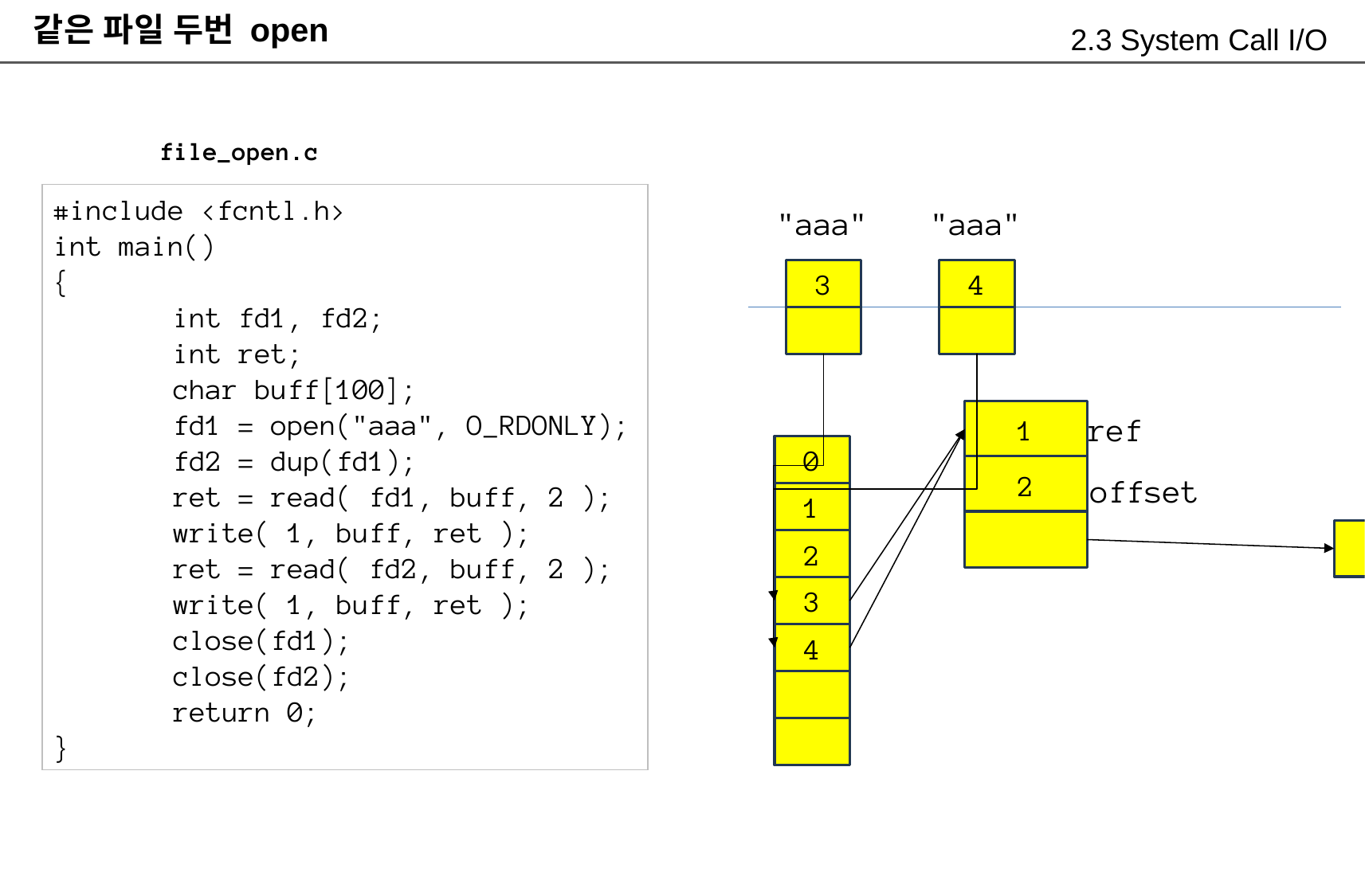

# 같은 파일 두번 open
2.3 System Call I/O
file_open.c
#include <fcntl.h>
int main()
{
	int fd1, fd2;
	int ret;
	char buff[100];
	fd1 = open("aaa", O_RDONLY);
	fd2 = dup(fd1);
	ret = read( fd1, buff, 2 );
	write( 1, buff, ret );
	ret = read( fd2, buff, 2 );
	write( 1, buff, ret );
	close(fd1);
	close(fd2);
	return 0;
}
"aaa"
"aaa"
3
4

ref
1
0
offset
2
1

"hello"
2
3
4